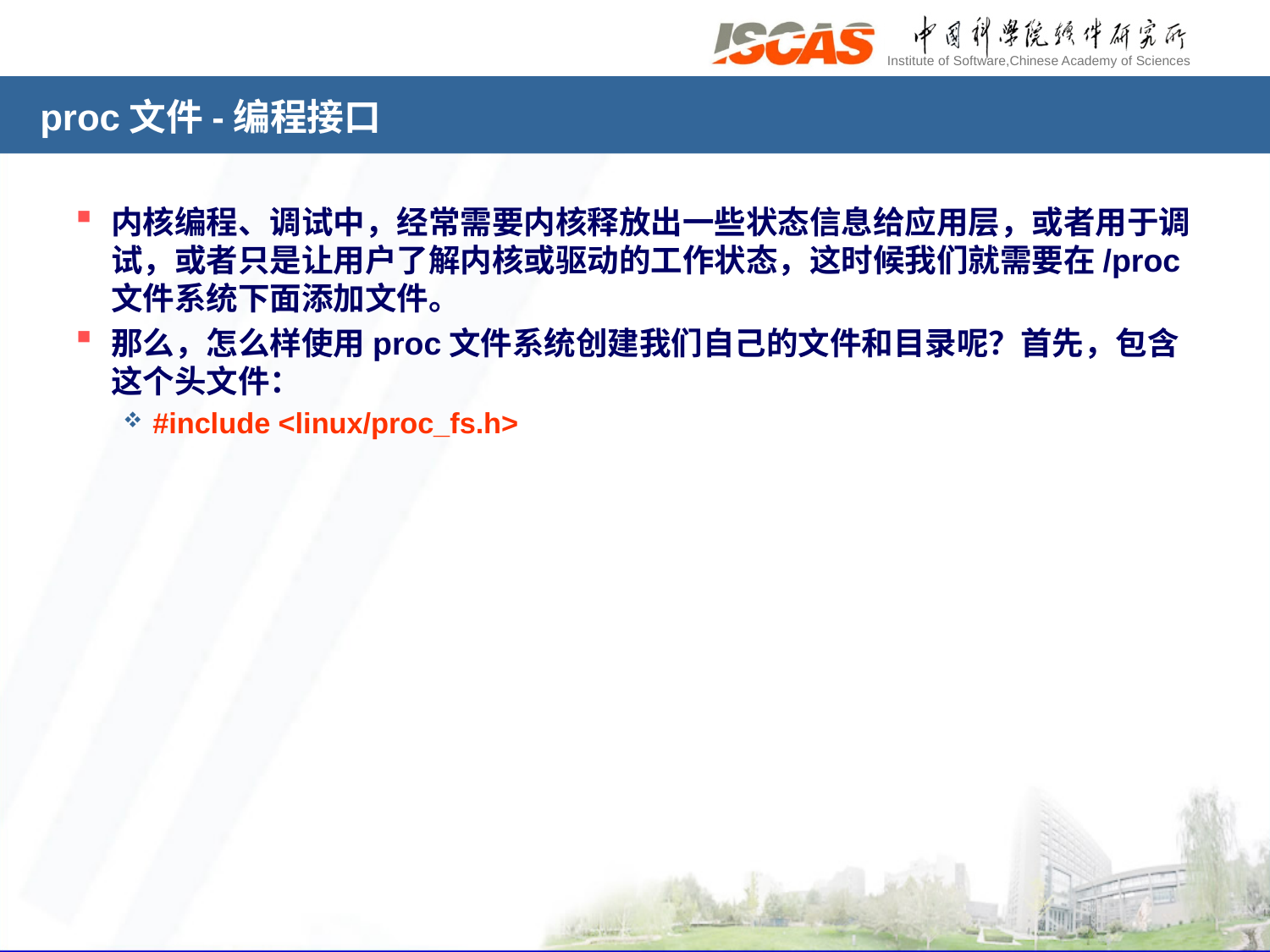

# proc文件-编程接口
内核编程、调试中，经常需要内核释放出一些状态信息给应用层，或者用于调试，或者只是让用户了解内核或驱动的工作状态，这时候我们就需要在/proc文件系统下面添加文件。
那么，怎么样使用proc文件系统创建我们自己的文件和目录呢？首先，包含这个头文件：
#include <linux/proc_fs.h>